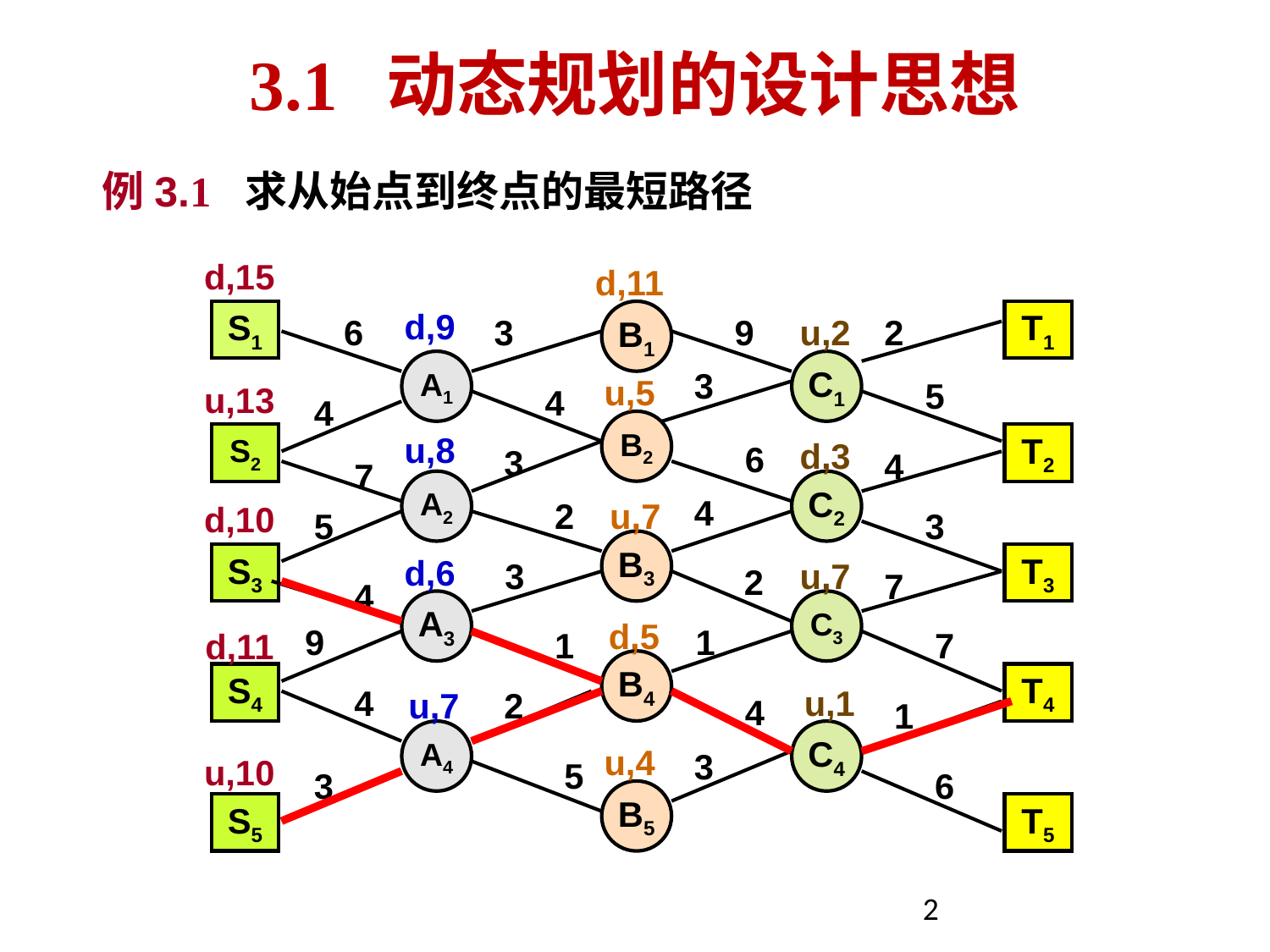

# 3.1  动态规划的设计思想
例3.1  求从始点到终点的最短路径
d,15
d,11
d,9
S1
B1
T1

A1
C1

B2
S2
T2

A2
C2

B3
S3
T3

A3
C3

B4
S4
T4

A4
C4

B5
S5
T5
6
3
9
2
3
5
4
4
6
3
4
7
4
2
5
3
3
2
7
4
9
1
1
7
4
2
4
1
3
5
3
6
u,2
u,5
u,13
u,8
d,3
u,7
d,10
d,6
u,7
d,5
d,11
u,1
u,7
u,4
u,10

2